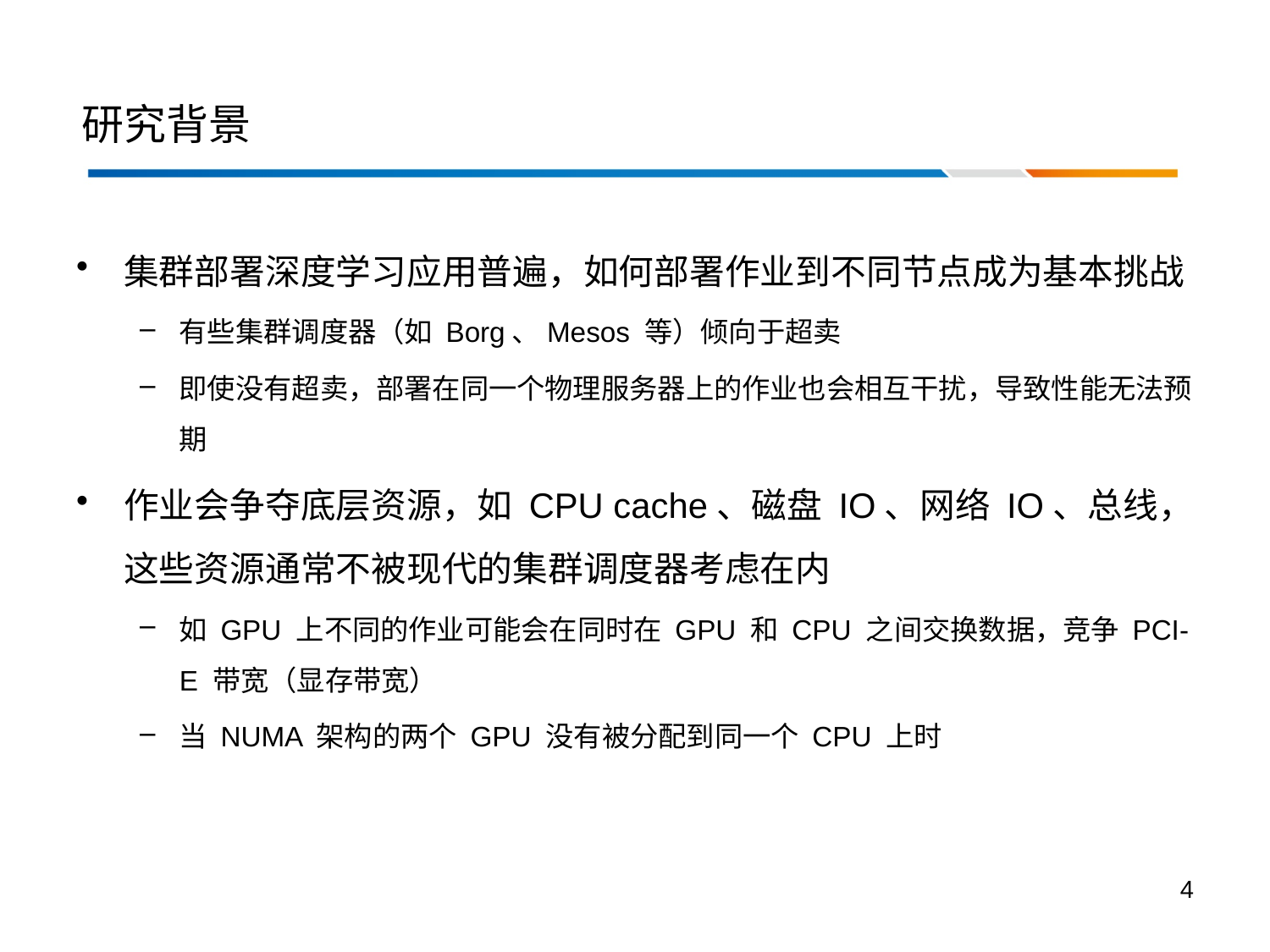

# 研究背景
集群部署深度学习应用普遍，如何部署作业到不同节点成为基本挑战
有些集群调度器（如 Borg、Mesos 等）倾向于超卖
即使没有超卖，部署在同一个物理服务器上的作业也会相互干扰，导致性能无法预期
作业会争夺底层资源，如 CPU cache、磁盘 IO、网络 IO、总线，这些资源通常不被现代的集群调度器考虑在内
如 GPU 上不同的作业可能会在同时在 GPU 和 CPU 之间交换数据，竞争 PCI-E 带宽（显存带宽）
当 NUMA 架构的两个 GPU 没有被分配到同一个 CPU 上时
4